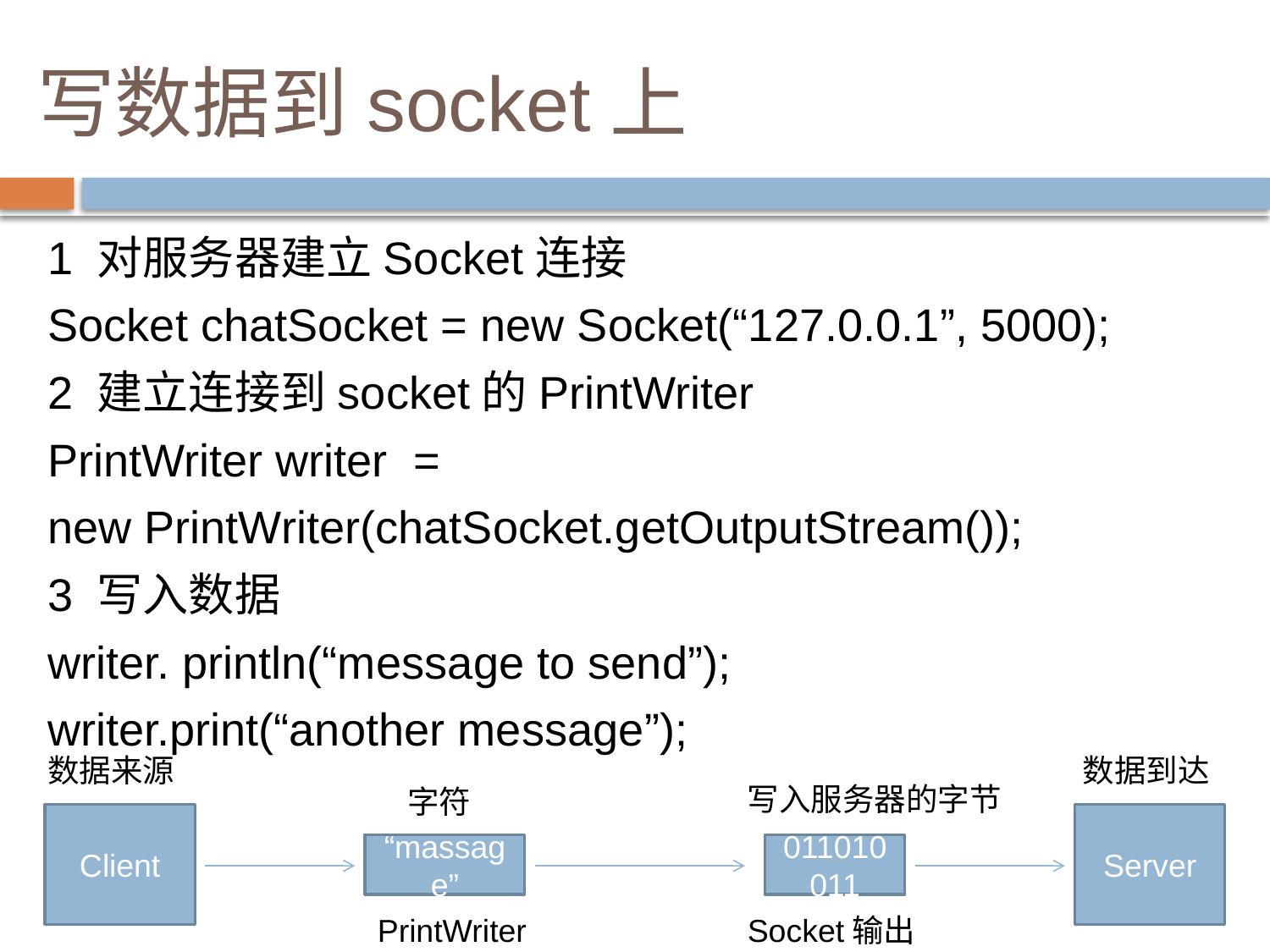

# 写数据到socket上
1 对服务器建立Socket连接
Socket chatSocket = new Socket(“127.0.0.1”, 5000);
2 建立连接到socket的PrintWriter
PrintWriter writer  =
new PrintWriter(chatSocket.getOutputStream());
3 写入数据
writer. println(“message to send”);
writer.print(“another message”);

数据来源
数据到达
写入服务器的字节
字符
Client
Server
“massage”
011010011
PrintWriter
Socket输出